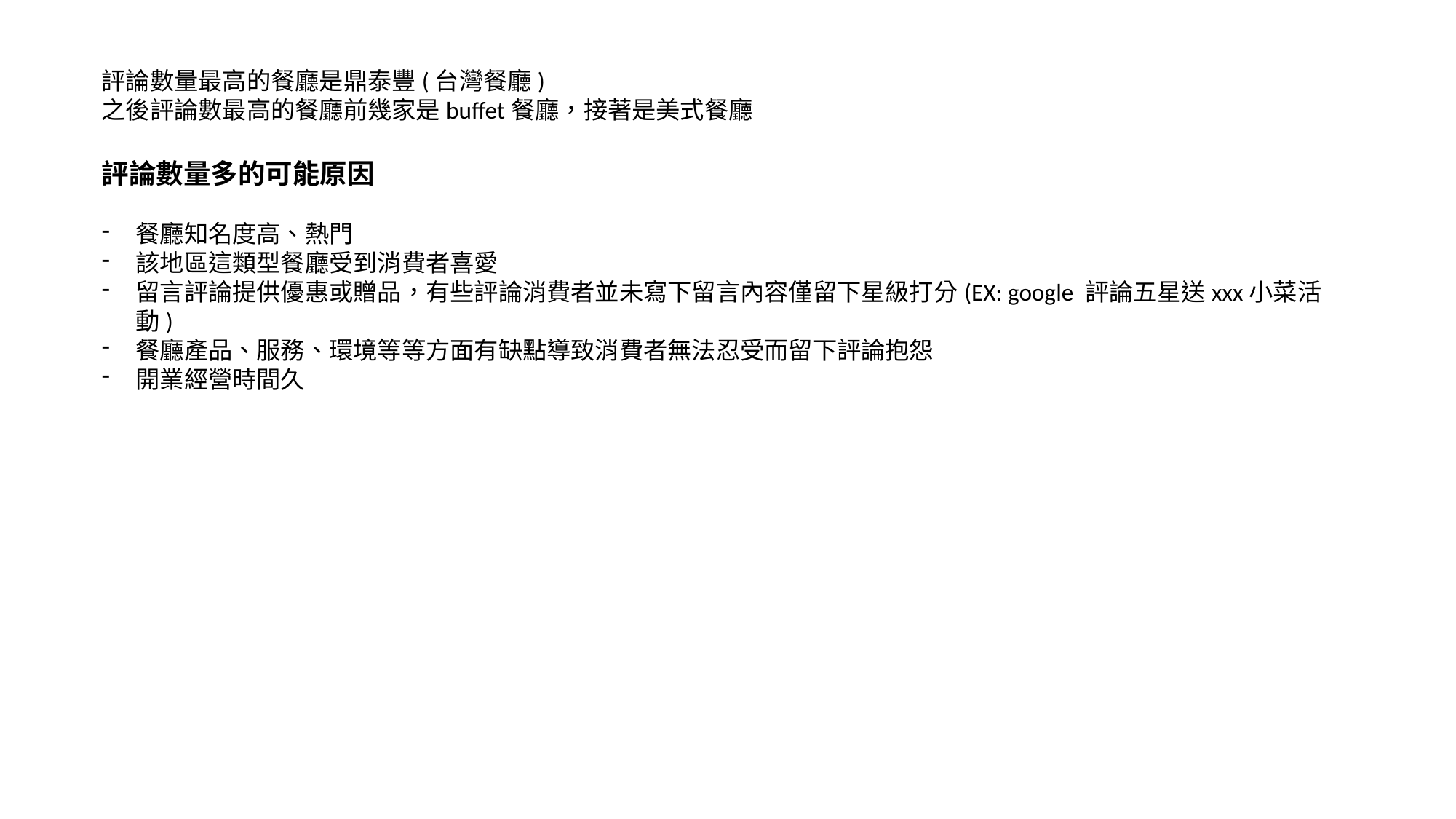

評論數量最高的餐廳是鼎泰豐(台灣餐廳)
之後評論數最高的餐廳前幾家是buffet餐廳，接著是美式餐廳

評論數量多的可能原因

餐廳知名度高、熱門
該地區這類型餐廳受到消費者喜愛
留言評論提供優惠或贈品，有些評論消費者並未寫下留言內容僅留下星級打分(EX: google 評論五星送xxx小菜活動)
餐廳產品、服務、環境等等方面有缺點導致消費者無法忍受而留下評論抱怨
開業經營時間久